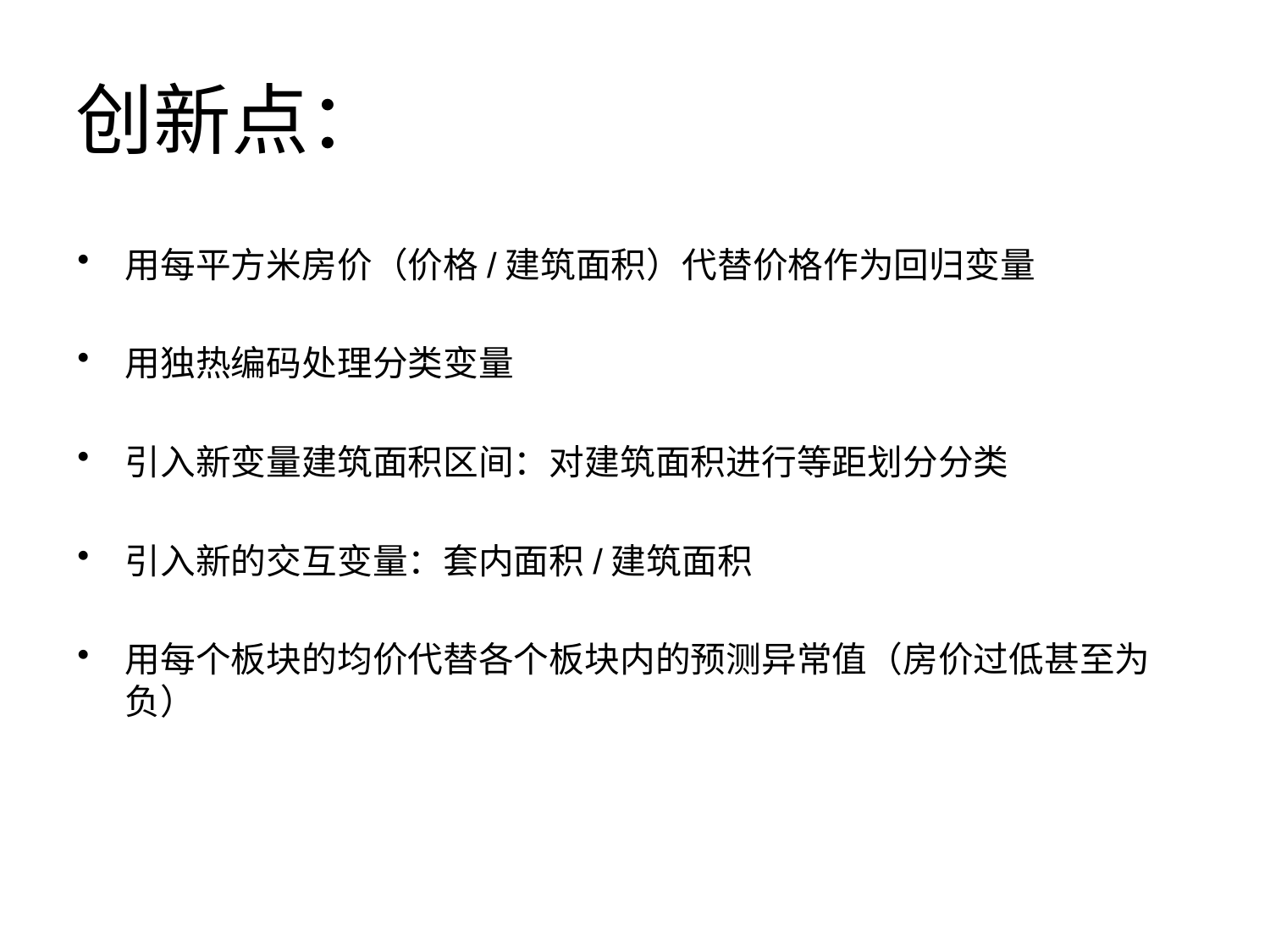

# 创新点：
用每平方米房价（价格/建筑面积）代替价格作为回归变量

用独热编码处理分类变量

引入新变量建筑面积区间：对建筑面积进行等距划分分类

引入新的交互变量：套内面积/建筑面积

用每个板块的均价代替各个板块内的预测异常值（房价过低甚至为负）